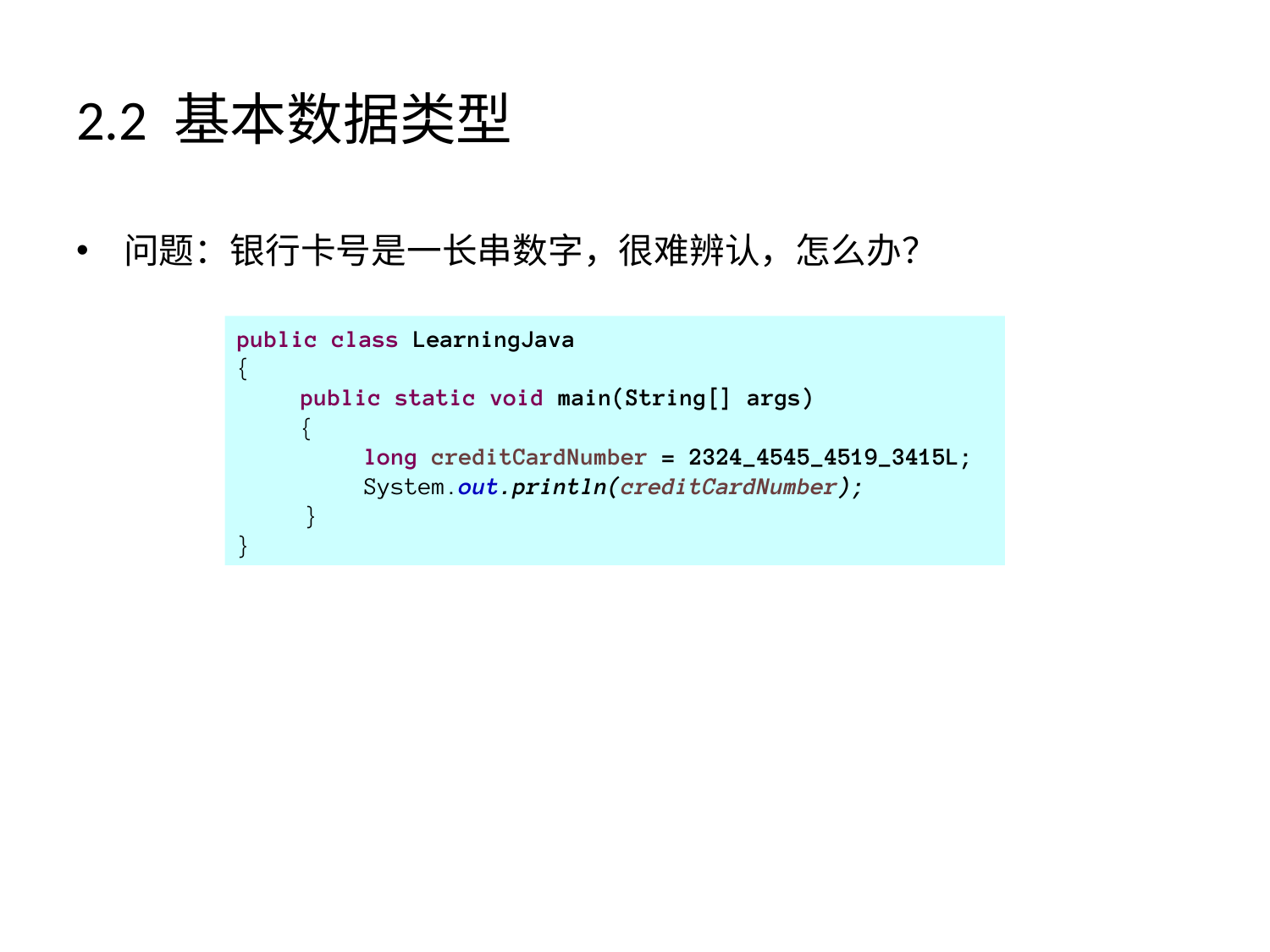

# 2.2 基本数据类型
问题：银行卡号是一长串数字，很难辨认，怎么办？

public class LearningJava
{
public static void main(String[] args)
{
	long creditCardNumber = 2324_4545_4519_3415L;
	System.out.println(creditCardNumber);
     }
}